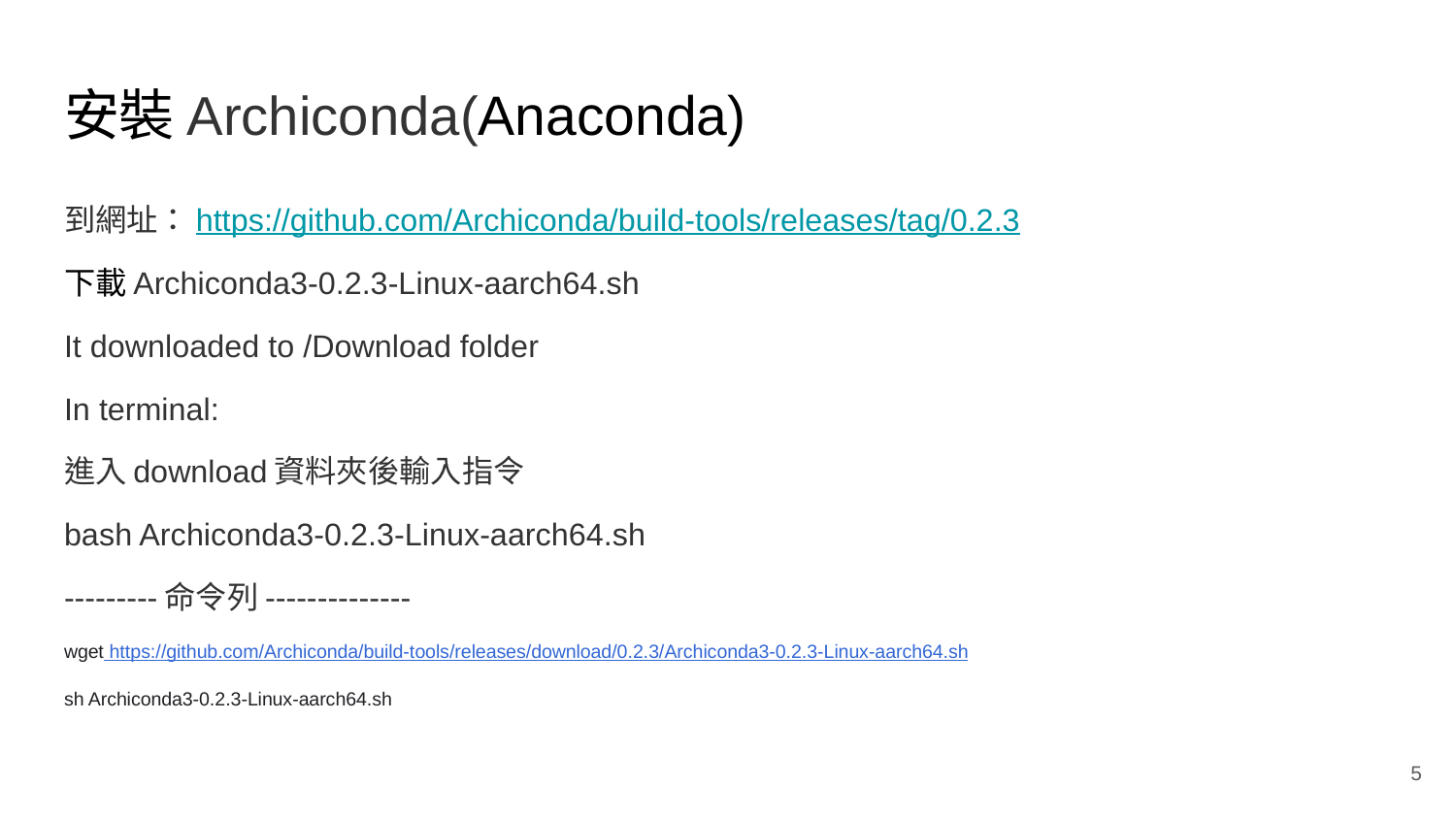

# 安裝Archiconda(Anaconda)
到網址：https://github.com/Archiconda/build-tools/releases/tag/0.2.3
下載Archiconda3-0.2.3-Linux-aarch64.sh
It downloaded to /Download folder
In terminal:
進入download資料夾後輸入指令
bash Archiconda3-0.2.3-Linux-aarch64.sh
---------命令列--------------
wget https://github.com/Archiconda/build-tools/releases/download/0.2.3/Archiconda3-0.2.3-Linux-aarch64.sh
sh Archiconda3-0.2.3-Linux-aarch64.sh
5